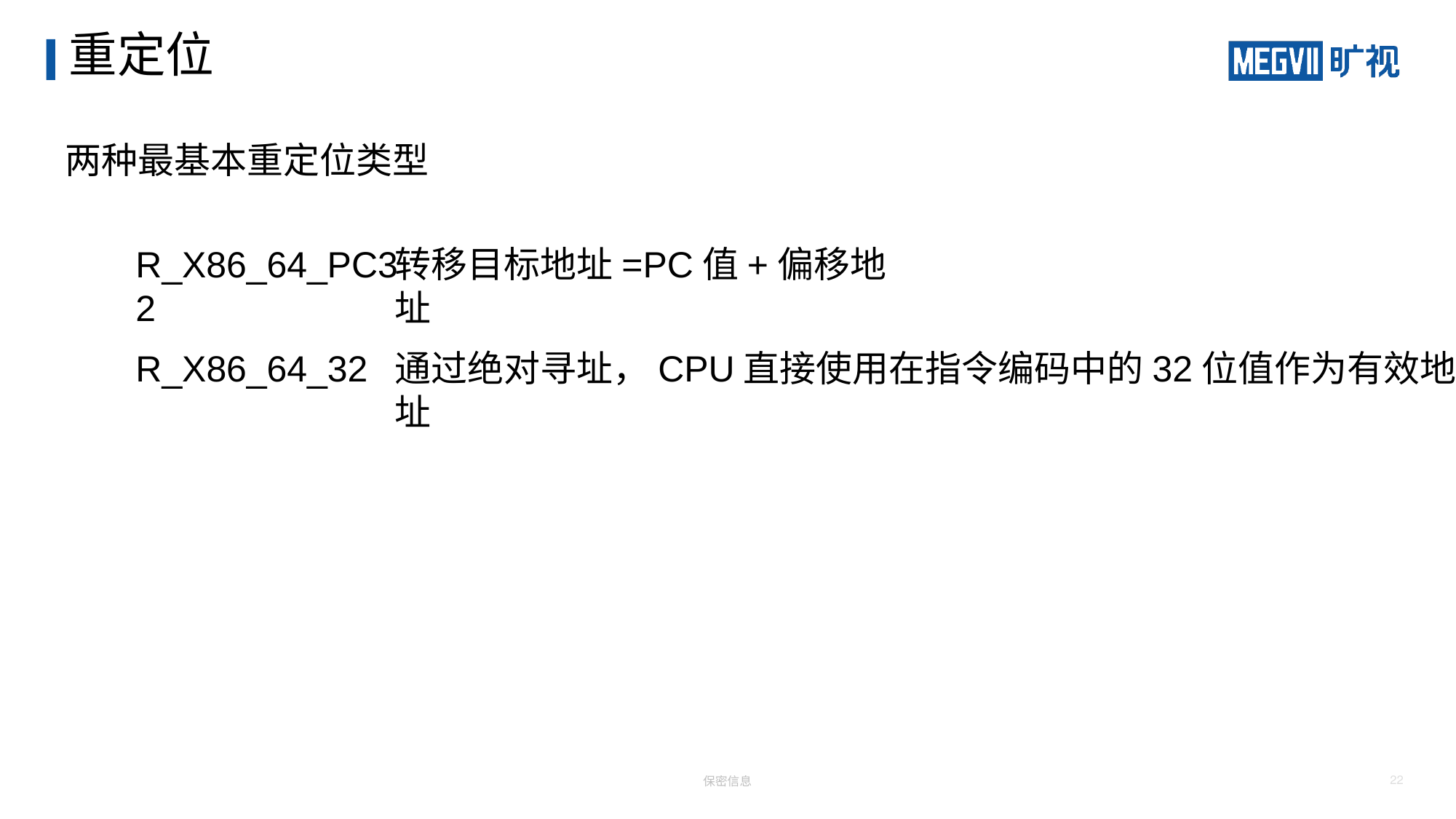

# 重定位
两种最基本重定位类型
R_X86_64_PC32
转移目标地址=PC值+偏移地址
通过绝对寻址，CPU直接使用在指令编码中的32位值作为有效地址
R_X86_64_32